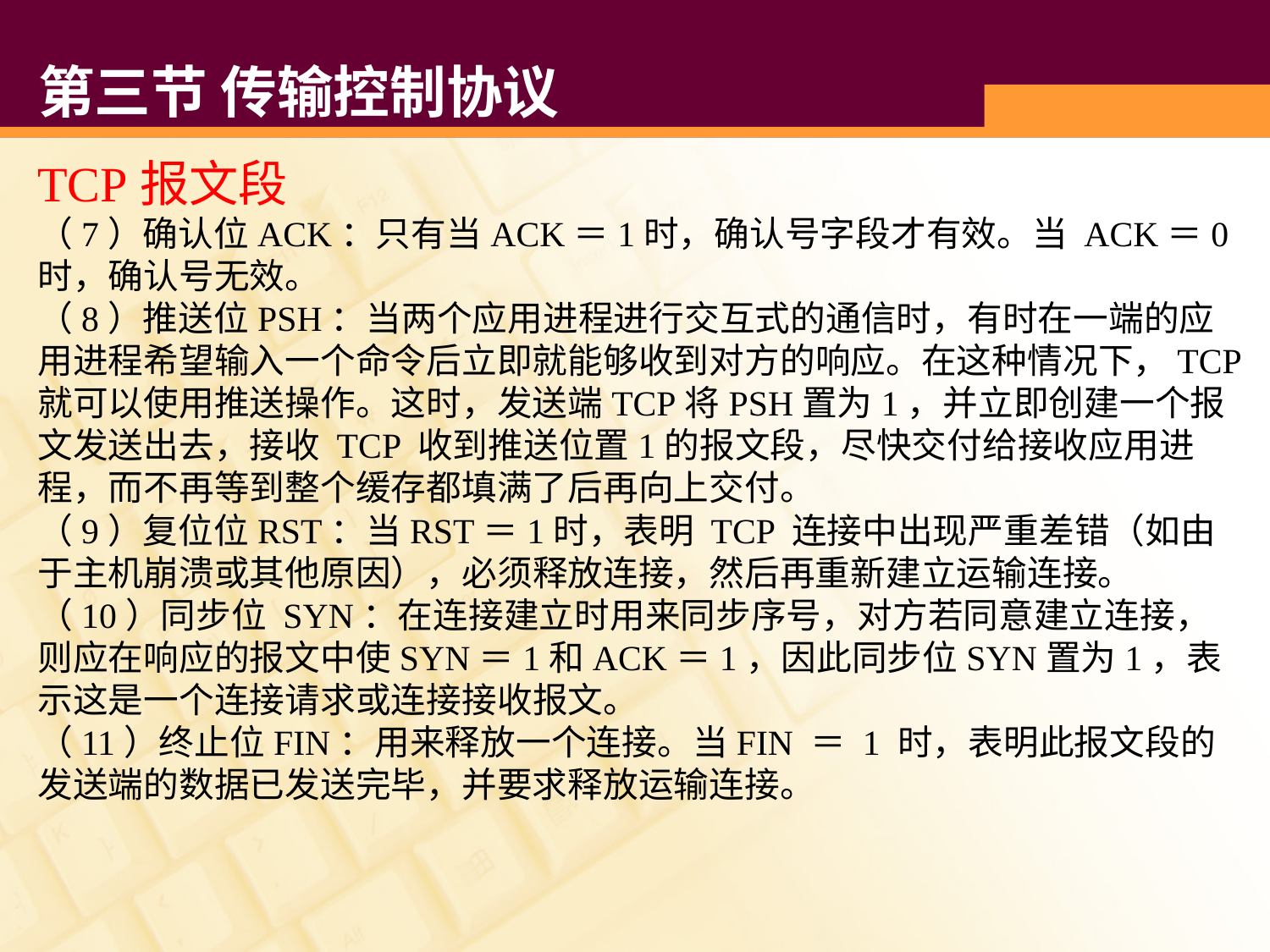

# 第三节 传输控制协议
TCP报文段
（7）确认位ACK：只有当ACK＝1时，确认号字段才有效。当 ACK＝0时，确认号无效。
（8）推送位PSH：当两个应用进程进行交互式的通信时，有时在一端的应用进程希望输入一个命令后立即就能够收到对方的响应。在这种情况下，TCP就可以使用推送操作。这时，发送端TCP将PSH置为1，并立即创建一个报文发送出去，接收 TCP 收到推送位置1的报文段，尽快交付给接收应用进程，而不再等到整个缓存都填满了后再向上交付。
（9）复位位RST：当RST＝1时，表明 TCP 连接中出现严重差错（如由于主机崩溃或其他原因），必须释放连接，然后再重新建立运输连接。
（10）同步位 SYN：在连接建立时用来同步序号，对方若同意建立连接，则应在响应的报文中使SYN＝1和ACK＝1，因此同步位SYN置为1，表示这是一个连接请求或连接接收报文。
（11）终止位FIN：用来释放一个连接。当FIN ＝ 1 时，表明此报文段的发送端的数据已发送完毕，并要求释放运输连接。